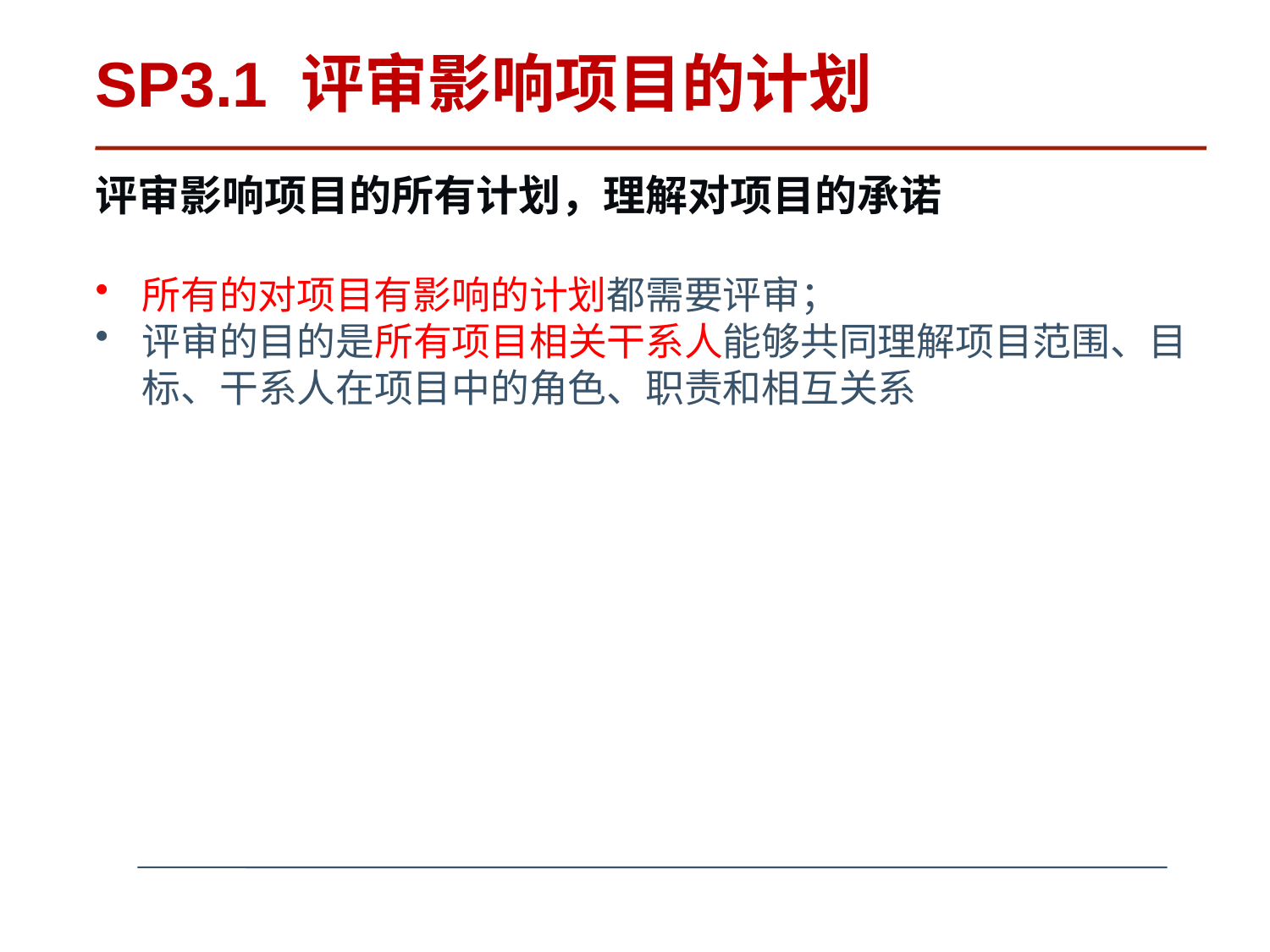

# SP3.1 评审影响项目的计划
评审影响项目的所有计划，理解对项目的承诺

所有的对项目有影响的计划都需要评审；
评审的目的是所有项目相关干系人能够共同理解项目范围、目标、干系人在项目中的角色、职责和相互关系